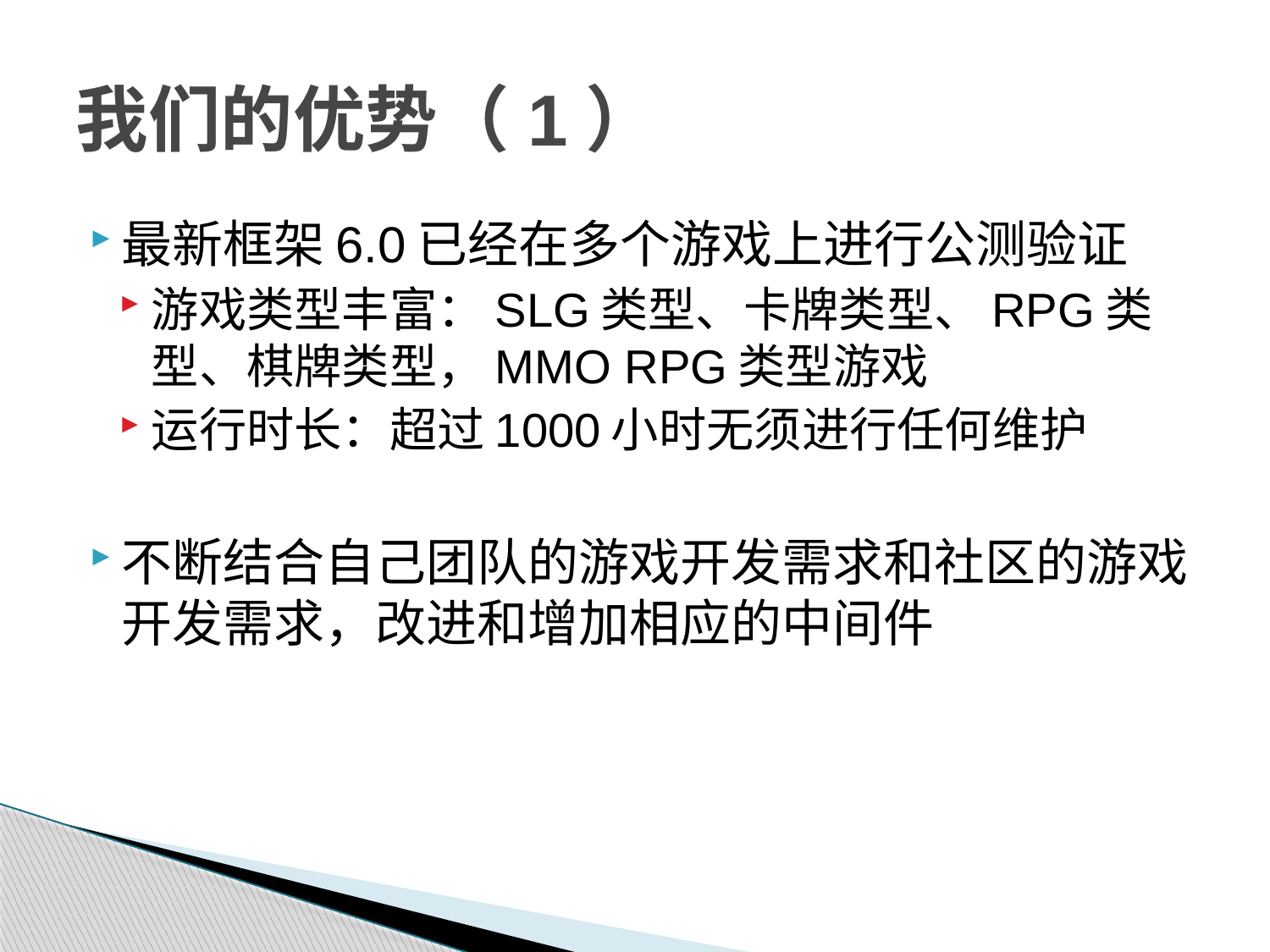

# 我们的优势（1）
最新框架6.0已经在多个游戏上进行公测验证
游戏类型丰富：SLG类型、卡牌类型、RPG类型、棋牌类型，MMO RPG类型游戏
运行时长：超过1000小时无须进行任何维护

不断结合自己团队的游戏开发需求和社区的游戏开发需求，改进和增加相应的中间件